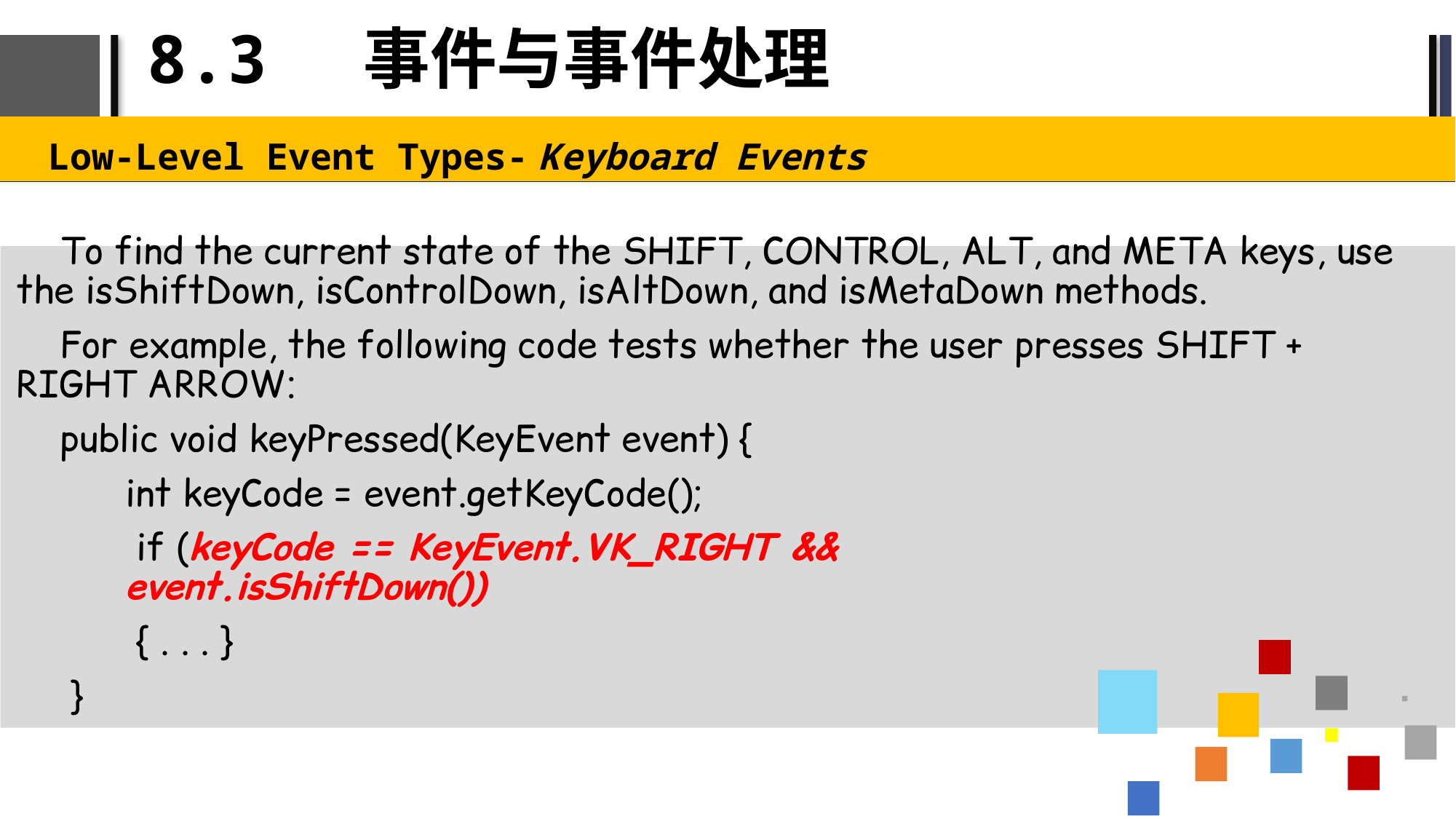

# 8.3  事件与事件处理

Low-Level Event Types- Keyboard Events

    To find the current state of the SHIFT, CONTROL, ALT, and META keys, use the isShiftDown, isControlDown, isAltDown, and isMetaDown methods.
    For example, the following code tests whether the user presses SHIFT + RIGHT ARROW:
    public void keyPressed(KeyEvent event) {
	int keyCode = event.getKeyCode();
	 if (keyCode == KeyEvent.VK_RIGHT && 						event.isShiftDown())
	 { . . . }
     }